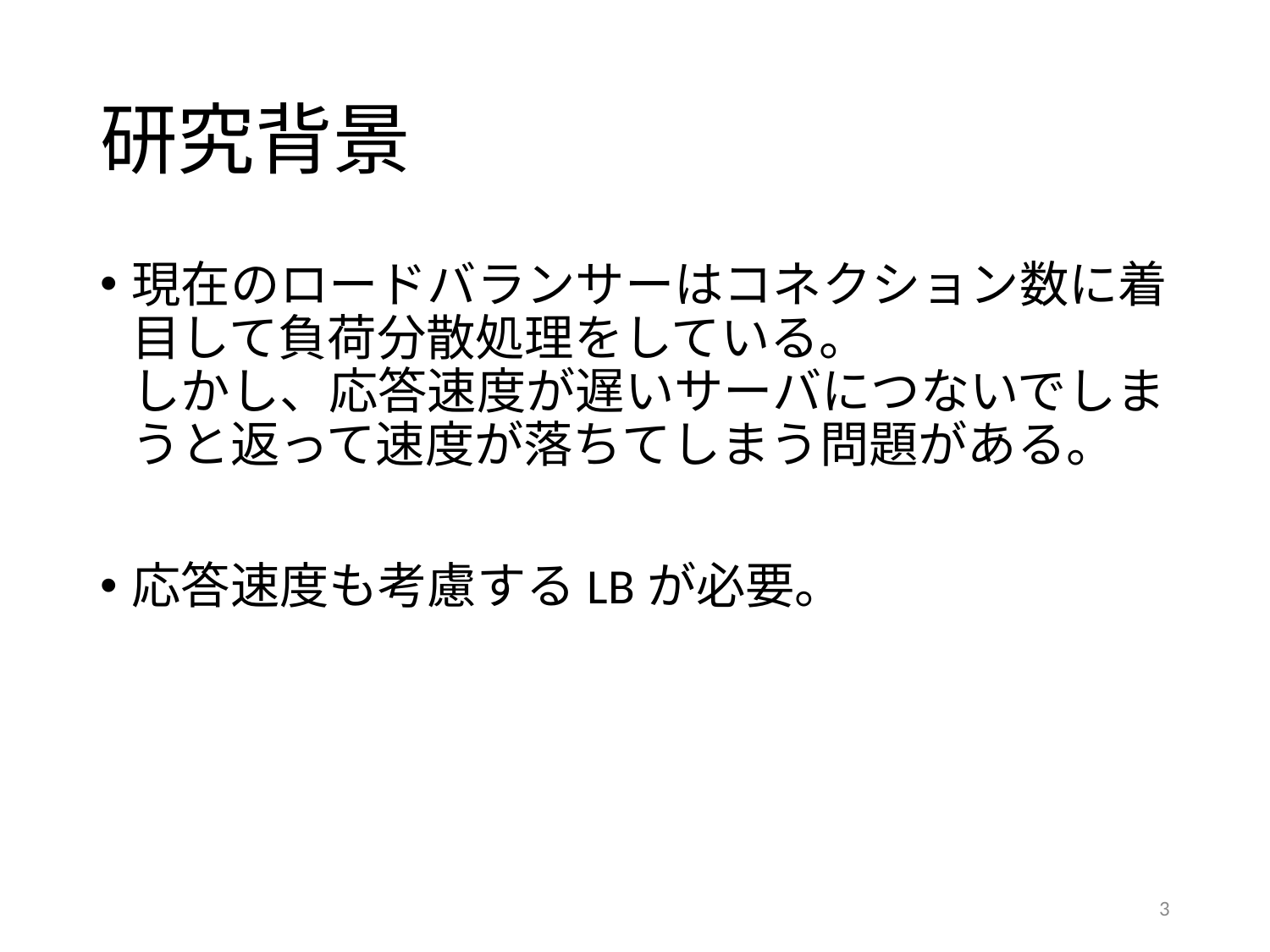

# 研究背景
現在のロードバランサーはコネクション数に着目して負荷分散処理をしている。
しかし、応答速度が遅いサーバにつないでしまうと返って速度が落ちてしまう問題がある。

応答速度も考慮するLBが必要。
3